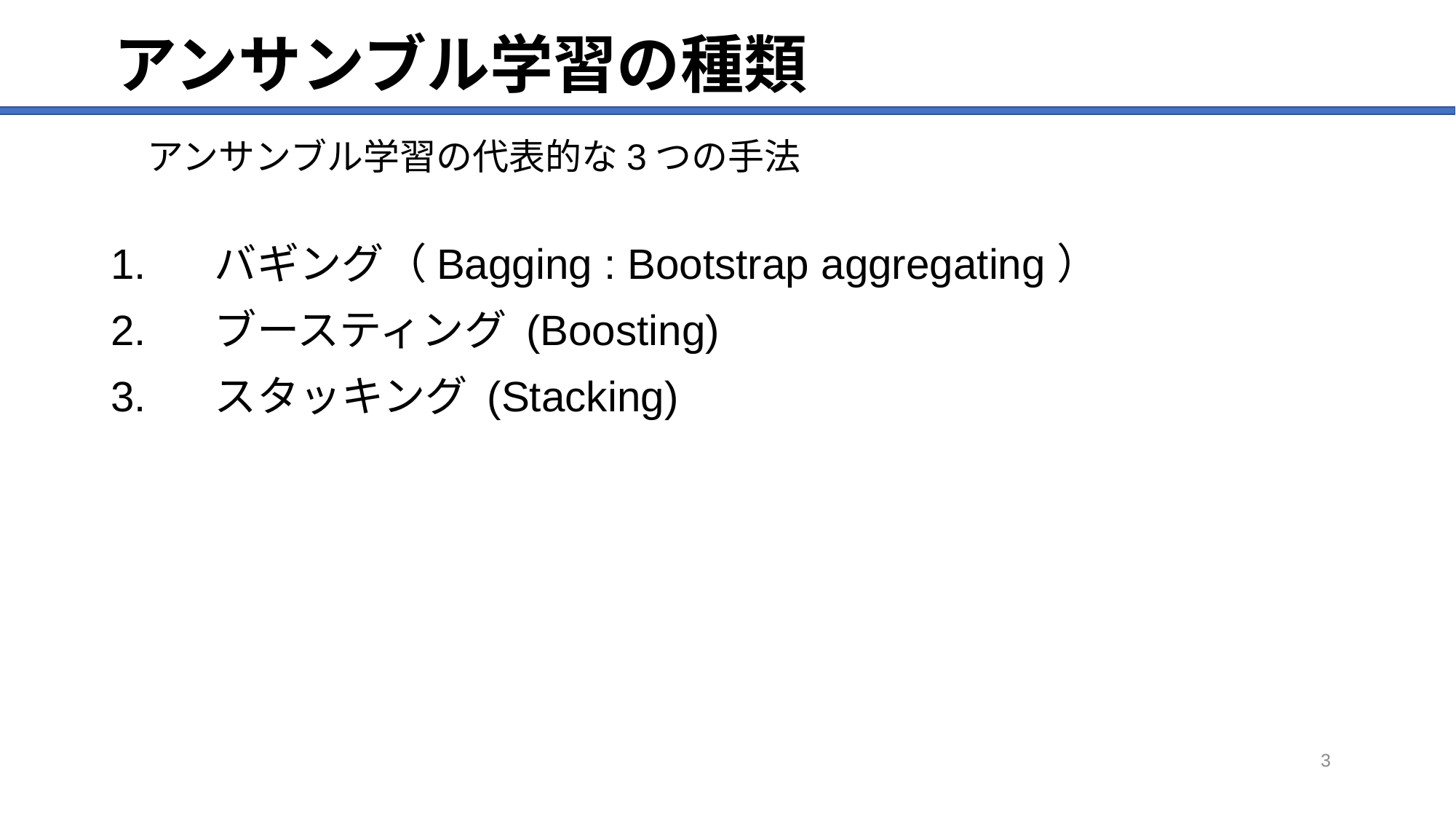

# アンサンブル学習の種類

　アンサンブル学習の代表的な3つの手法

　バギング（Bagging : Bootstrap aggregating）
　ブースティング (Boosting)
　スタッキング (Stacking)

3